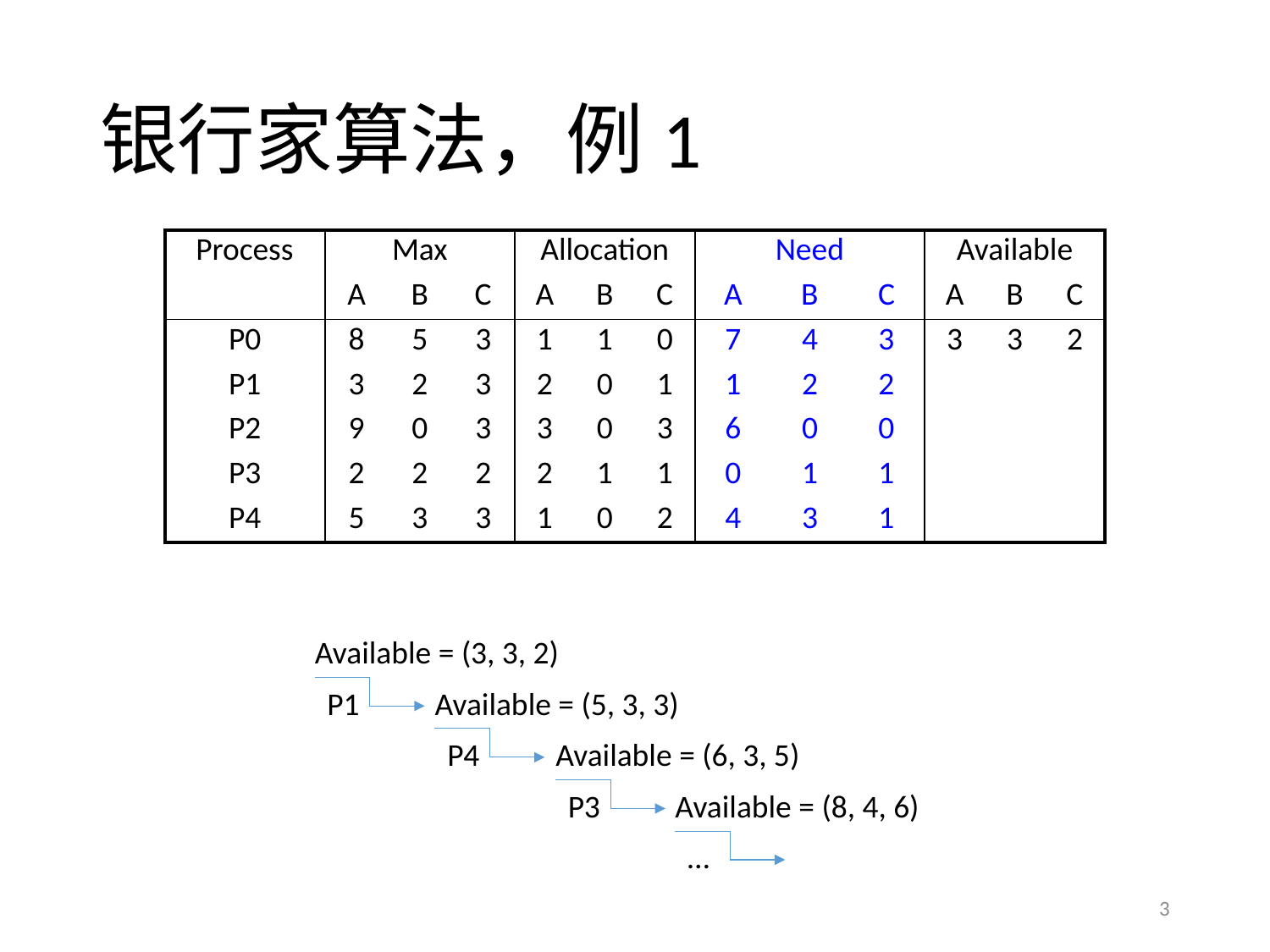

# 银行家算法，例1
| Process | Max |  |  | Allocation |  |  | Need |  |  | Available |  |  |
| --- | --- | --- | --- | --- | --- | --- | --- | --- | --- | --- | --- | --- |
|  | A | B | C | A | B | C | A | B | C | A | B | C |
| P0 | 8 | 5 | 3 | 1 | 1 | 0 | 7 | 4 | 3 | 3 | 3 | 2 |
| P1 | 3 | 2 | 3 | 2 | 0 | 1 | 1 | 2 | 2 |  |  |  |
| P2 | 9 | 0 | 3 | 3 | 0 | 3 | 6 | 0 | 0 |  |  |  |
| P3 | 2 | 2 | 2 | 2 | 1 | 1 | 0 | 1 | 1 |  |  |  |
| P4 | 5 | 3 | 3 | 1 | 0 | 2 | 4 | 3 | 1 |  |  |  |
Available = (3, 3, 2)
P1
Available = (5, 3, 3)
P4
Available = (6, 3, 5)
P3
Available = (8, 4, 6)
…
3